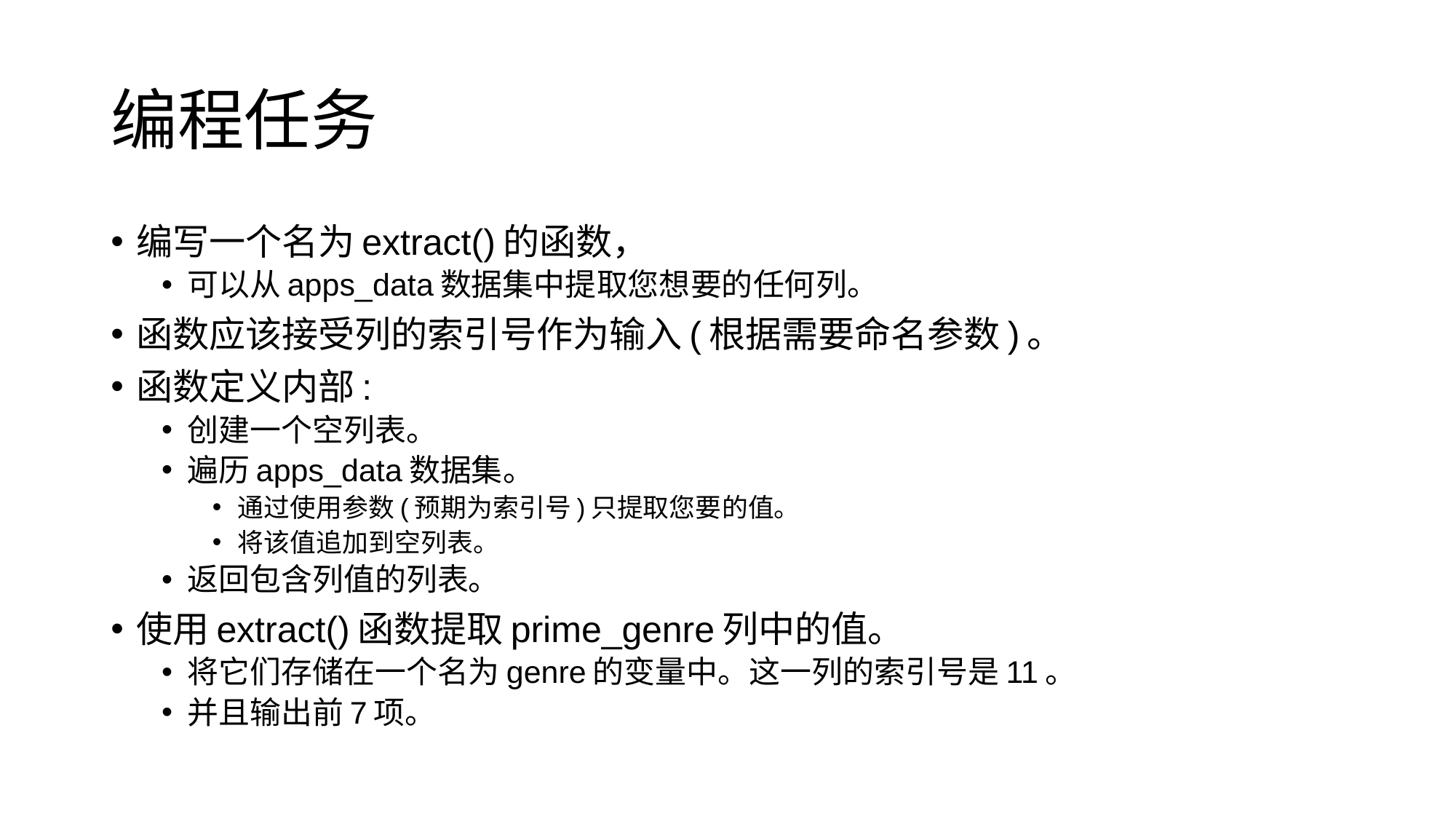

# 编程任务
编写一个名为extract()的函数，
可以从apps_data数据集中提取您想要的任何列。
函数应该接受列的索引号作为输入(根据需要命名参数)。
函数定义内部:
创建一个空列表。
遍历apps_data数据集。
通过使用参数(预期为索引号)只提取您要的值。
将该值追加到空列表。
返回包含列值的列表。
使用extract()函数提取prime_genre列中的值。
将它们存储在一个名为genre的变量中。这一列的索引号是11。
并且输出前7项。